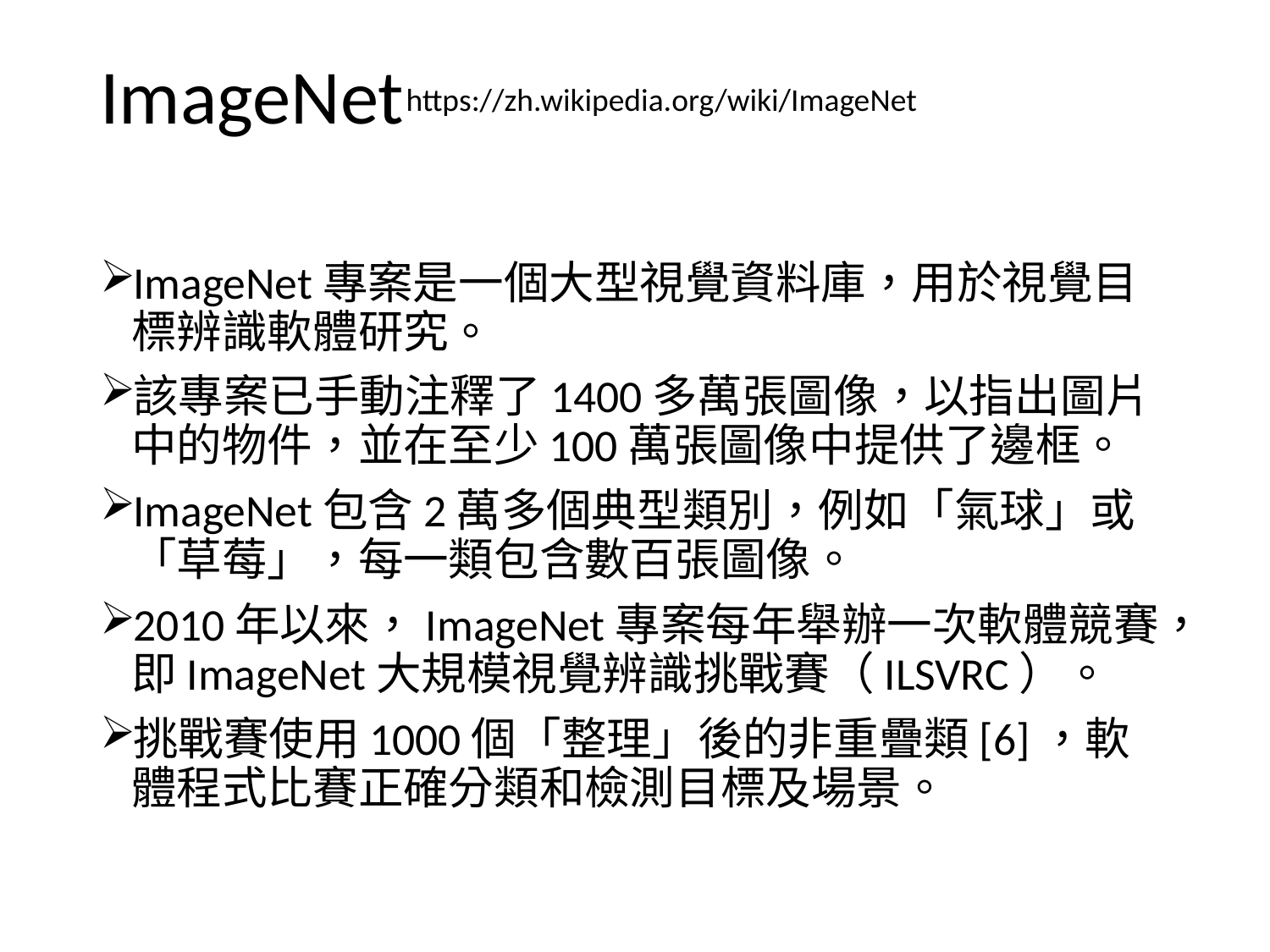

ImageNet
https://zh.wikipedia.org/wiki/ImageNet
ImageNet專案是一個大型視覺資料庫，用於視覺目標辨識軟體研究。
該專案已手動注釋了1400多萬張圖像，以指出圖片中的物件，並在至少100萬張圖像中提供了邊框。
ImageNet包含2萬多個典型類別，例如「氣球」或「草莓」，每一類包含數百張圖像。
2010年以來，ImageNet專案每年舉辦一次軟體競賽，即ImageNet大規模視覺辨識挑戰賽（ILSVRC）。
挑戰賽使用1000個「整理」後的非重疊類[6]，軟體程式比賽正確分類和檢測目標及場景。